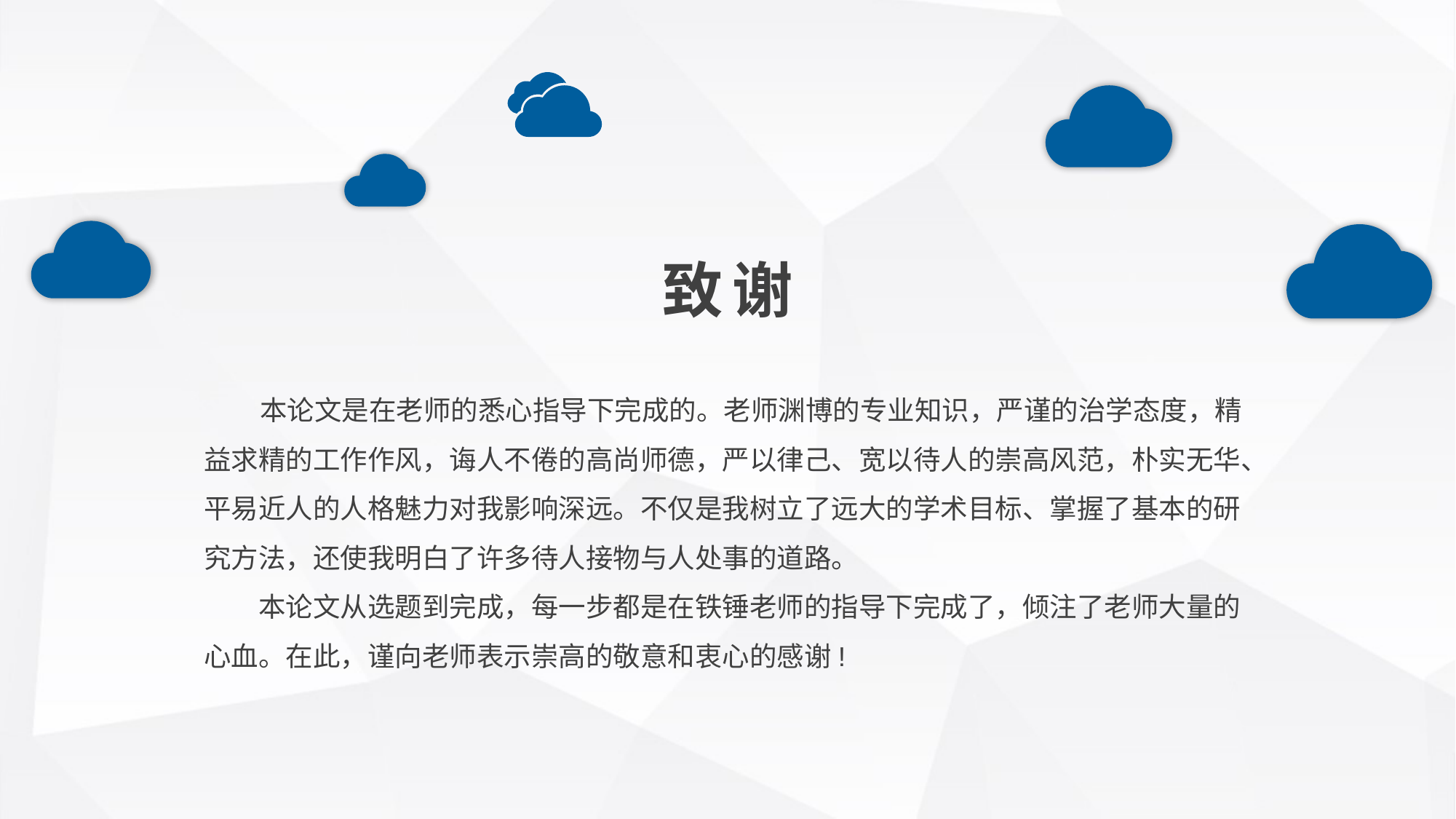

致谢
        本论文是在老师的悉心指导下完成的。老师渊博的专业知识，严谨的治学态度，精益求精的工作作风，诲人不倦的高尚师德，严以律己、宽以待人的崇高风范，朴实无华、平易近人的人格魅力对我影响深远。不仅是我树立了远大的学术目标、掌握了基本的研究方法，还使我明白了许多待人接物与人处事的道路。
　　本论文从选题到完成，每一步都是在铁锤老师的指导下完成了，倾注了老师大量的心血。在此，谨向老师表示崇高的敬意和衷心的感谢!